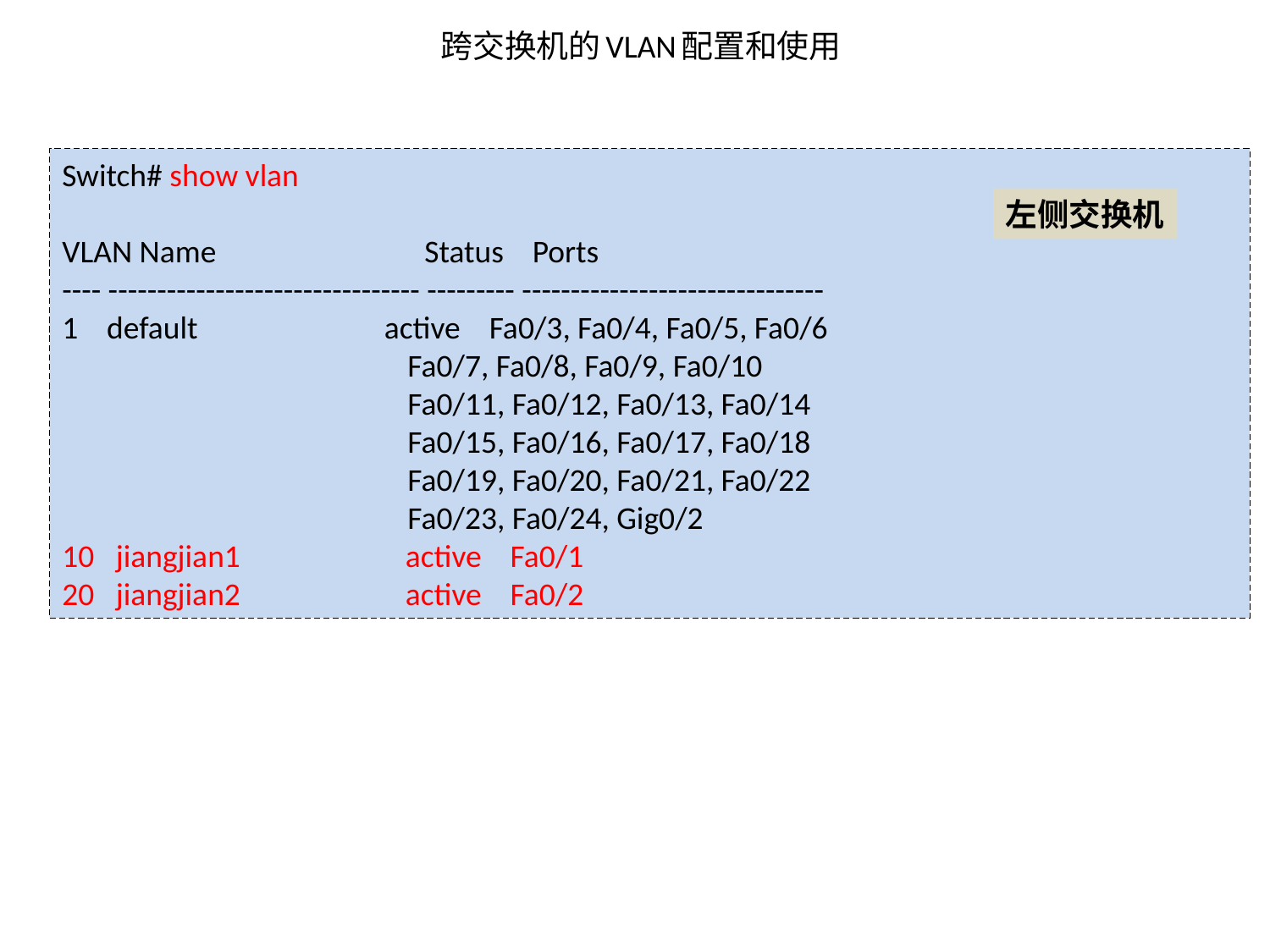

# 跨交换机的VLAN配置和使用
Switch# show vlan

VLAN Name                             Status    Ports
---- -------------------------------- --------- -------------------------------
1    default                          active    Fa0/3, Fa0/4, Fa0/5, Fa0/6
                                                Fa0/7, Fa0/8, Fa0/9, Fa0/10
                                                Fa0/11, Fa0/12, Fa0/13, Fa0/14
                                                Fa0/15, Fa0/16, Fa0/17, Fa0/18
                                                Fa0/19, Fa0/20, Fa0/21, Fa0/22
                                                Fa0/23, Fa0/24, Gig0/2
10   jiangjian1                       active    Fa0/1
20   jiangjian2                       active    Fa0/2
左侧交换机